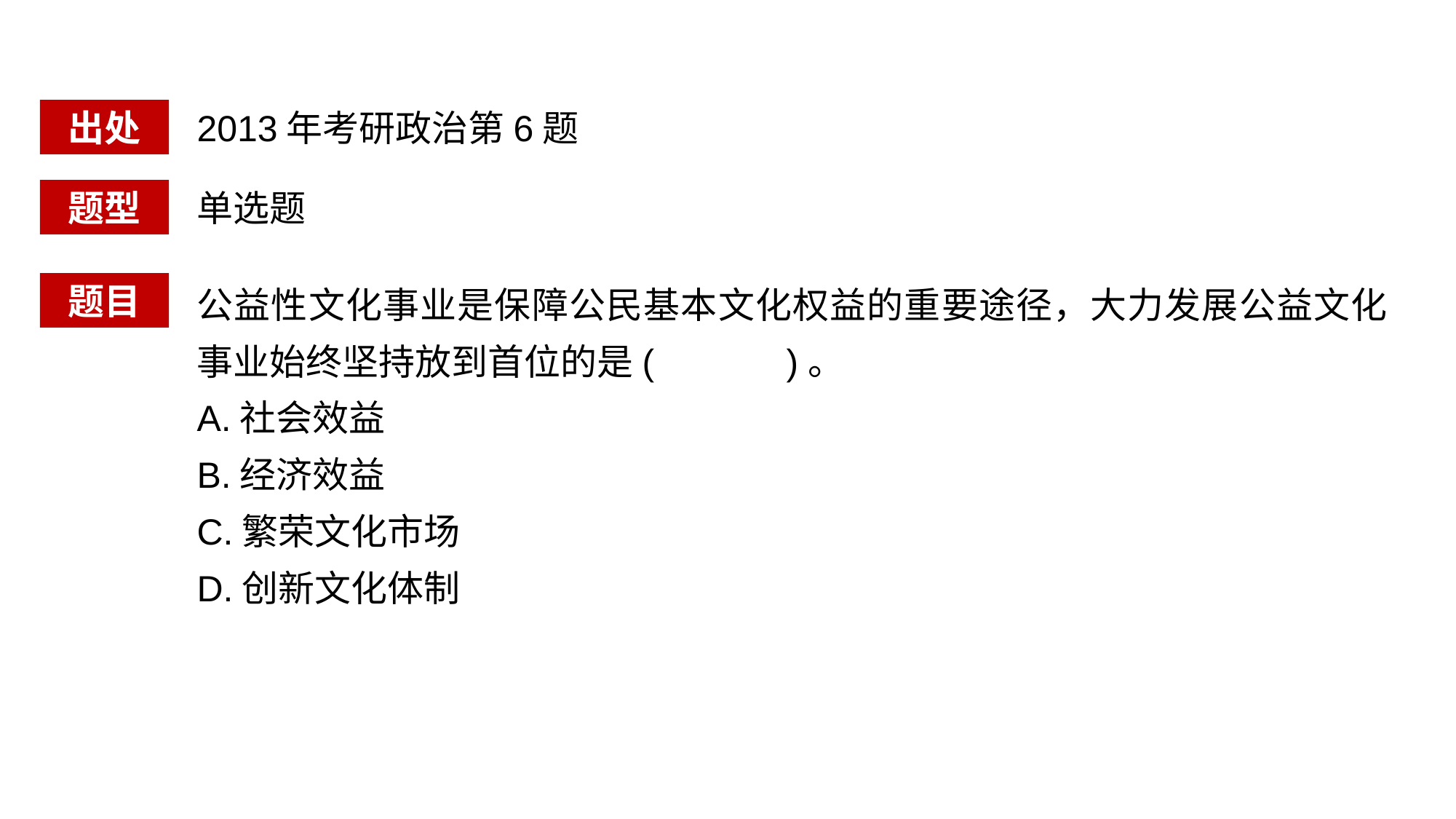

出处
2013年考研政治第6题
题型
单选题
公益性文化事业是保障公民基本文化权益的重要途径，大力发展公益文化事业始终坚持放到首位的是(             )。
A.社会效益
B.经济效益
C.繁荣文化市场
D.创新文化体制
题目